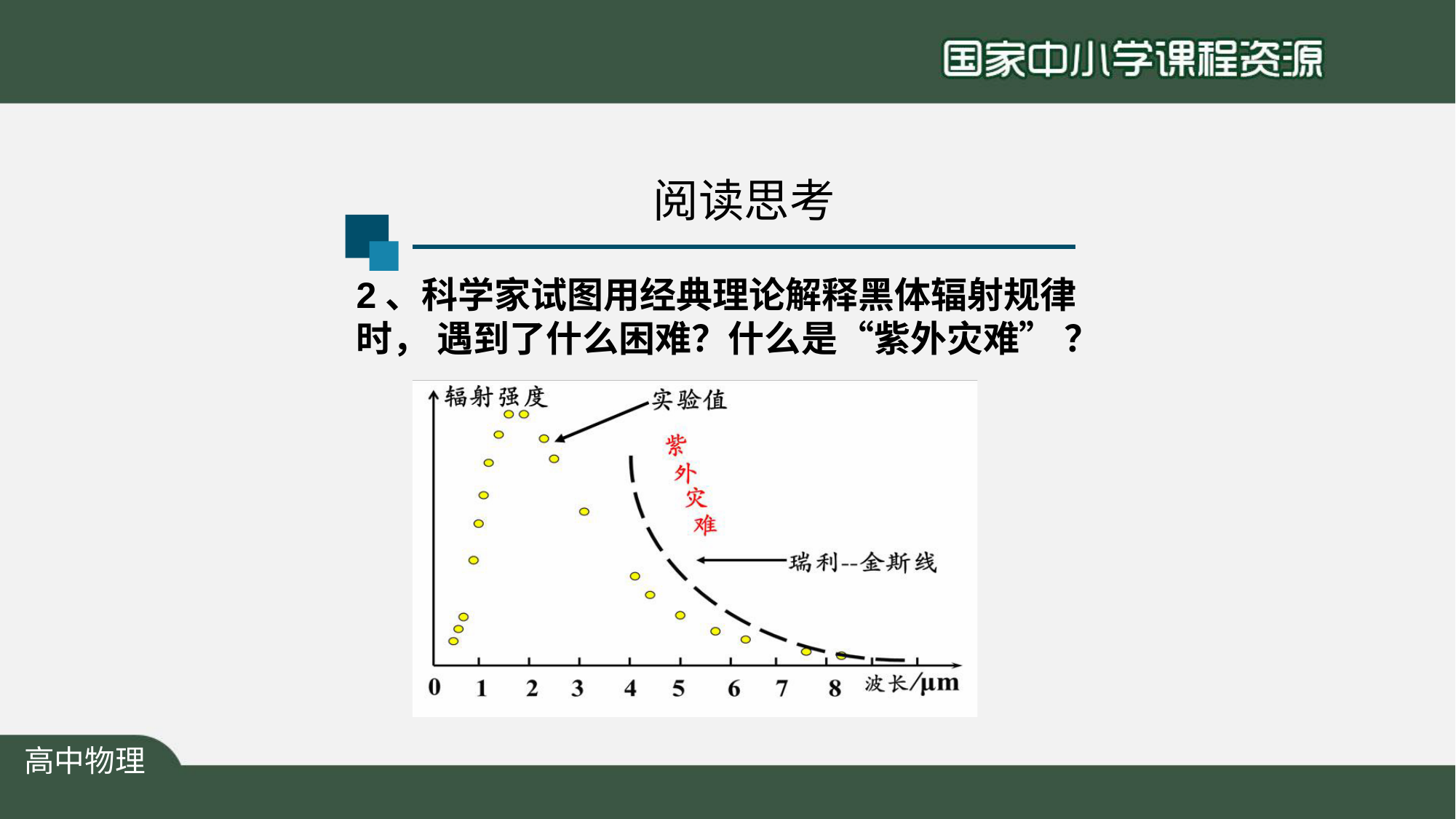

阅读思考

2、科学家试图用经典理论解释黑体辐射规律时， 遇到了什么困难？什么是“紫外灾难” ？

高中物理